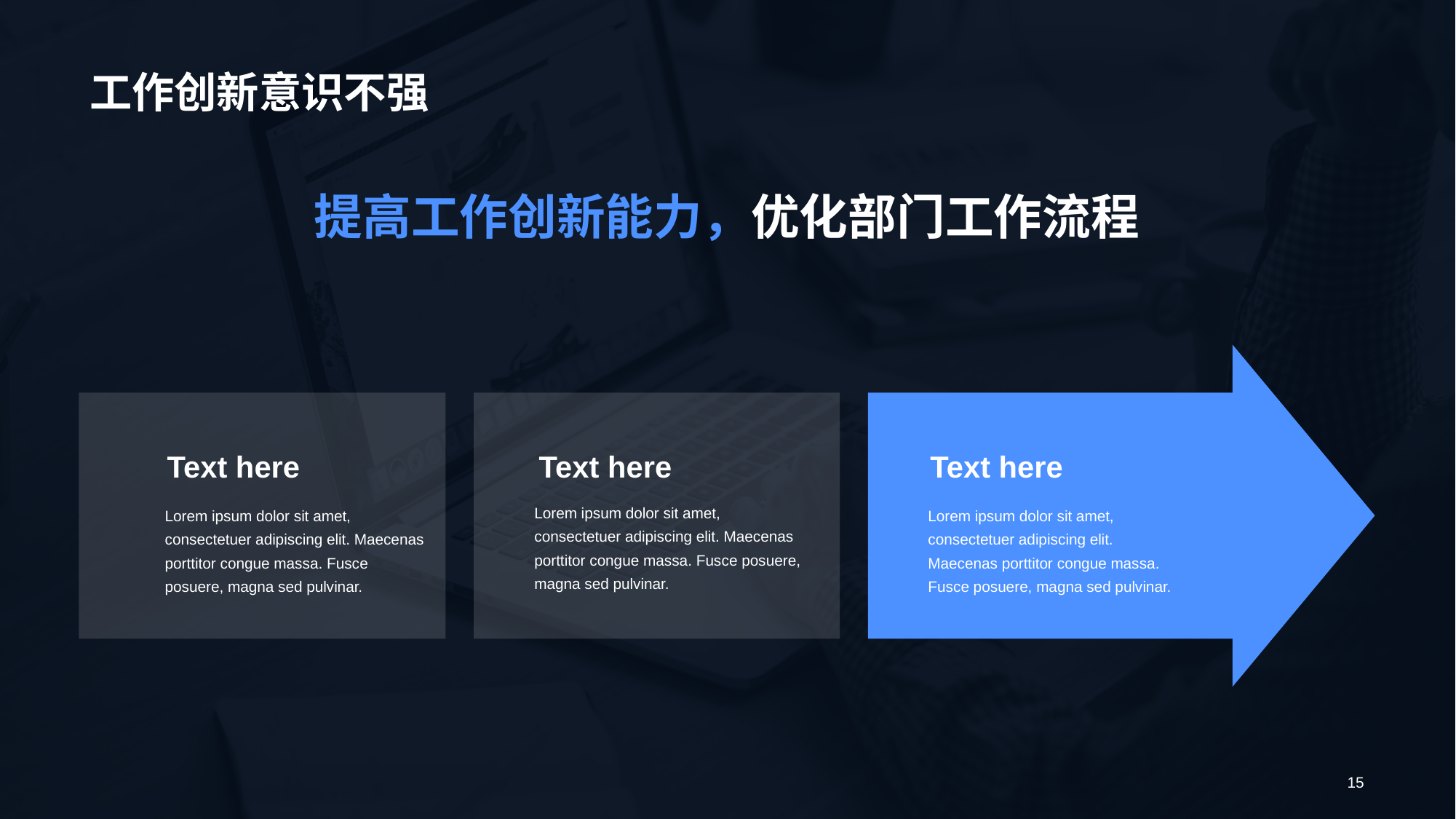

# 工作创新意识不强
提高工作创新能力，优化部门工作流程

Lorem ipsum dolor sit amet, consectetuer adipiscing elit. Maecenas porttitor congue massa. Fusce posuere, magna sed pulvinar.

Text here
Lorem ipsum dolor sit amet, consectetuer adipiscing elit. Maecenas porttitor congue massa. Fusce posuere, magna sed pulvinar.

Text here
Lorem ipsum dolor sit amet, consectetuer adipiscing elit. Maecenas porttitor congue massa. Fusce posuere, magna sed pulvinar.
Text here
15